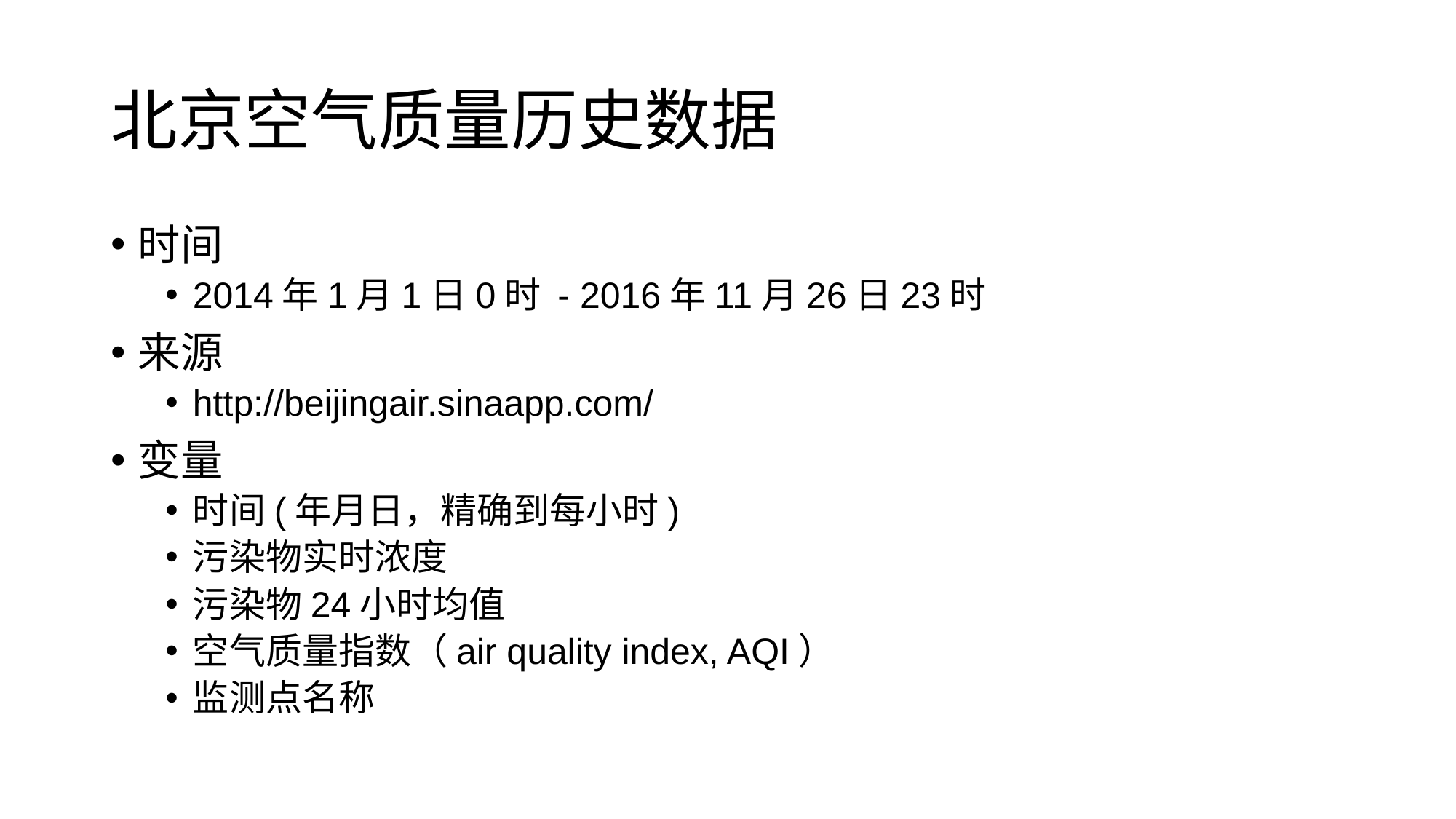

# 北京空气质量历史数据
时间
2014年1月1日0时 - 2016年11月26日23时
来源
http://beijingair.sinaapp.com/
变量
时间(年月日，精确到每小时)
污染物实时浓度
污染物24小时均值
空气质量指数（air quality index, AQI）
监测点名称